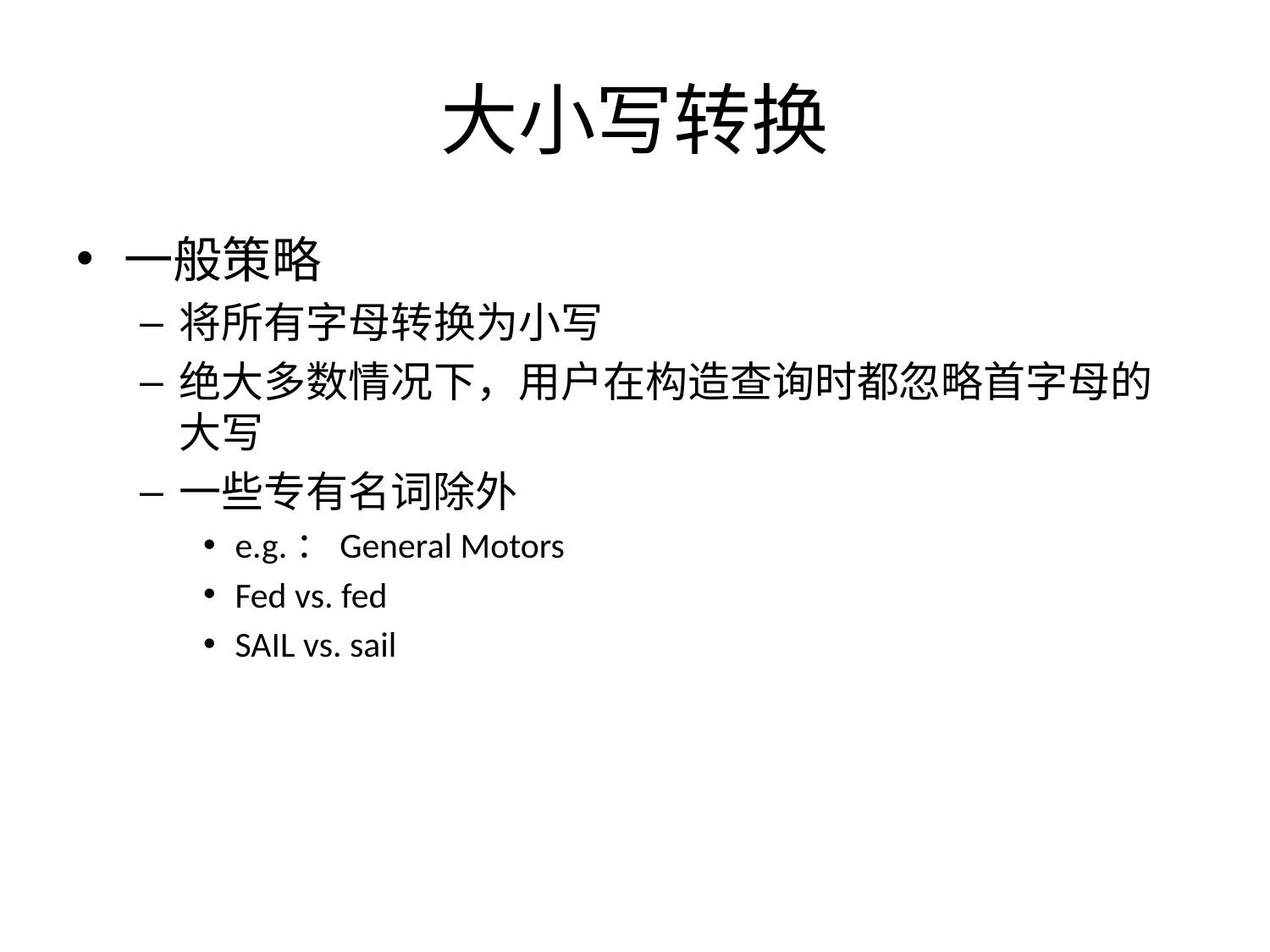

# 大小写转换
一般策略
将所有字母转换为小写
绝大多数情况下，用户在构造查询时都忽略首字母的大写
一些专有名词除外
e.g.：General Motors
Fed vs. fed
SAIL vs. sail